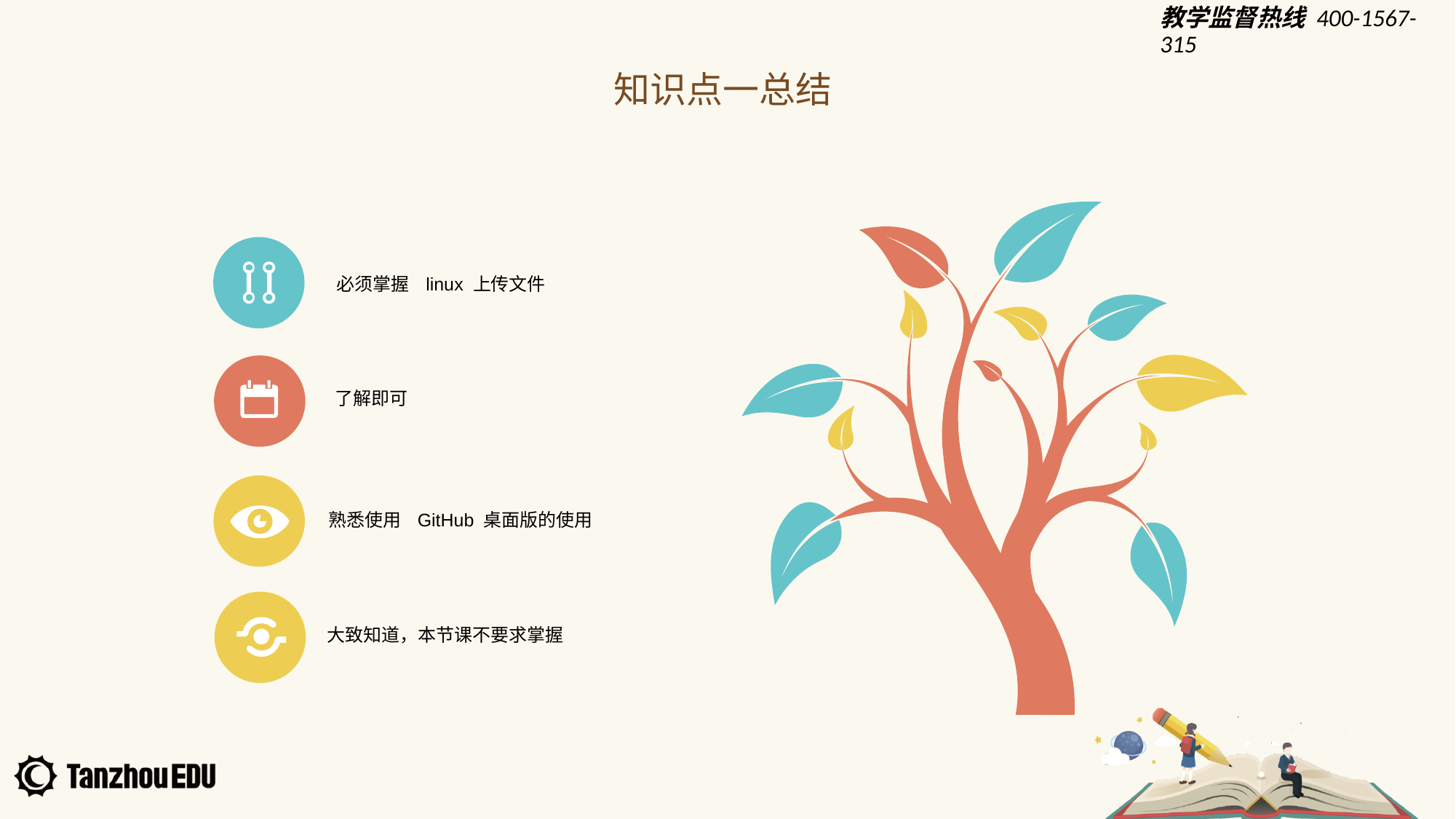

知识点一总结

必须掌握   linux 上传文件

了解即可

熟悉使用   GitHub 桌面版的使用

大致知道，本节课不要求掌握